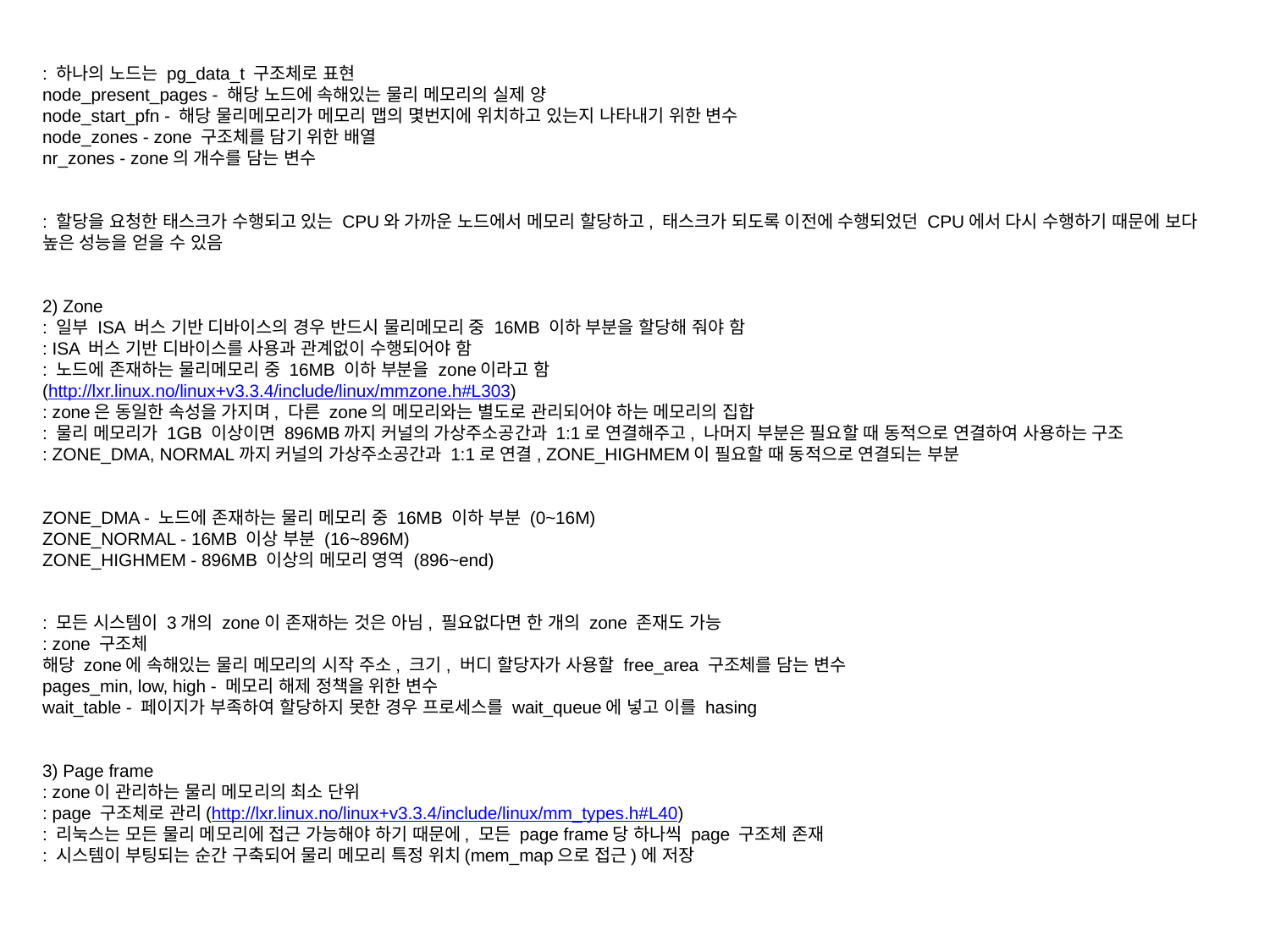

: 하나의 노드는 pg_data_t 구조체로 표현
node_present_pages - 해당 노드에 속해있는 물리 메모리의 실제 양
node_start_pfn - 해당 물리메모리가 메모리 맵의 몇번지에 위치하고 있는지 나타내기 위한 변수
node_zones - zone 구조체를 담기 위한 배열
nr_zones - zone의 개수를 담는 변수

: 할당을 요청한 태스크가 수행되고 있는 CPU와 가까운 노드에서 메모리 할당하고, 태스크가 되도록 이전에 수행되었던 CPU에서 다시 수행하기 때문에 보다 높은 성능을 얻을 수 있음

2) Zone
: 일부 ISA 버스 기반 디바이스의 경우 반드시 물리메모리 중 16MB 이하 부분을 할당해 줘야 함
: ISA 버스 기반 디바이스를 사용과 관계없이 수행되어야 함
: 노드에 존재하는 물리메모리 중 16MB 이하 부분을 zone이라고 함
(http://lxr.linux.no/linux+v3.3.4/include/linux/mmzone.h#L303)
: zone은 동일한 속성을 가지며, 다른 zone의 메모리와는 별도로 관리되어야 하는 메모리의 집합
: 물리 메모리가 1GB 이상이면 896MB까지 커널의 가상주소공간과 1:1로 연결해주고, 나머지 부분은 필요할 때 동적으로 연결하여 사용하는 구조
: ZONE_DMA, NORMAL까지 커널의 가상주소공간과 1:1로 연결, ZONE_HIGHMEM이 필요할 때 동적으로 연결되는 부분

ZONE_DMA - 노드에 존재하는 물리 메모리 중 16MB 이하 부분 (0~16M)
ZONE_NORMAL - 16MB 이상 부분 (16~896M)
ZONE_HIGHMEM - 896MB 이상의 메모리 영역 (896~end)

: 모든 시스템이 3개의 zone이 존재하는 것은 아님, 필요없다면 한 개의 zone 존재도 가능
: zone 구조체
해당 zone에 속해있는 물리 메모리의 시작 주소, 크기, 버디 할당자가 사용할 free_area 구조체를 담는 변수
pages_min, low, high - 메모리 해제 정책을 위한 변수
wait_table - 페이지가 부족하여 할당하지 못한 경우 프로세스를 wait_queue에 넣고 이를 hasing

3) Page frame
: zone이 관리하는 물리 메모리의 최소 단위
: page 구조체로 관리(http://lxr.linux.no/linux+v3.3.4/include/linux/mm_types.h#L40)
: 리눅스는 모든 물리 메모리에 접근 가능해야 하기 때문에, 모든 page frame당 하나씩 page 구조체 존재
: 시스템이 부팅되는 순간 구축되어 물리 메모리 특정 위치(mem_map으로 접근)에 저장